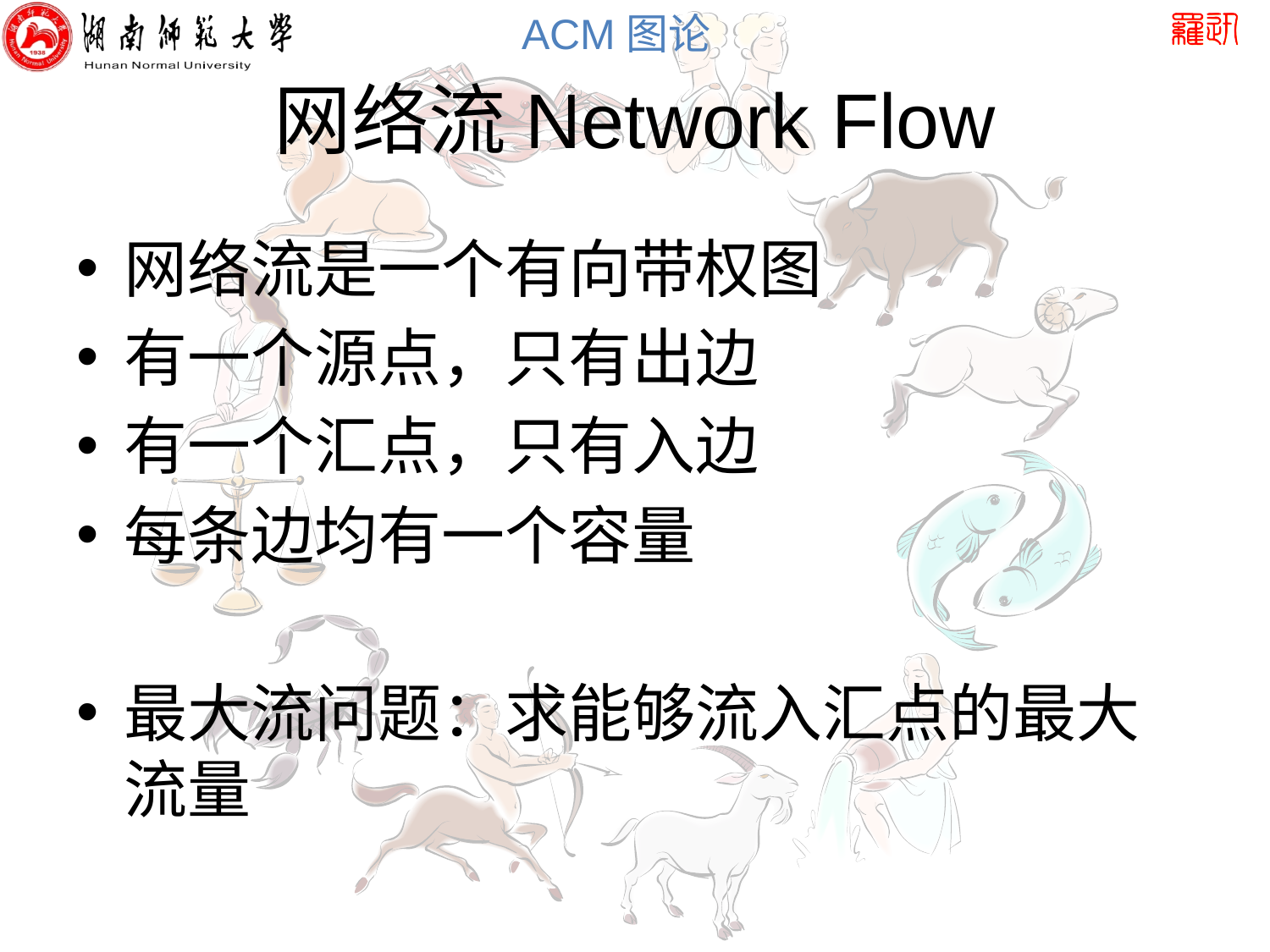

# 网络流Network Flow
网络流是一个有向带权图
有一个源点，只有出边
有一个汇点，只有入边
每条边均有一个容量

最大流问题：求能够流入汇点的最大流量